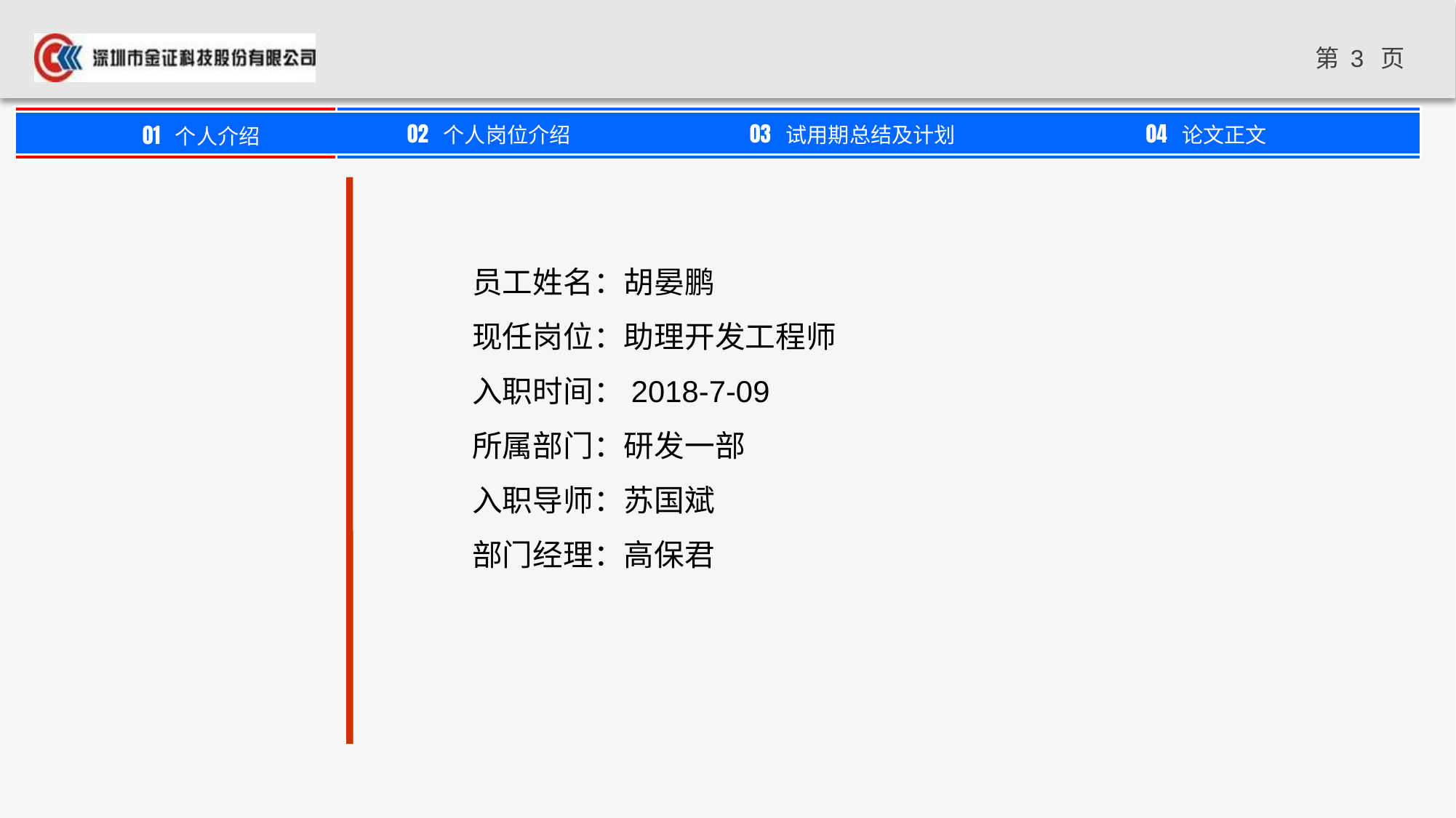

员工姓名：胡晏鹏
现任岗位：助理开发工程师
入职时间：2018-7-09
所属部门：研发一部
入职导师：苏国斌
部门经理：高保君